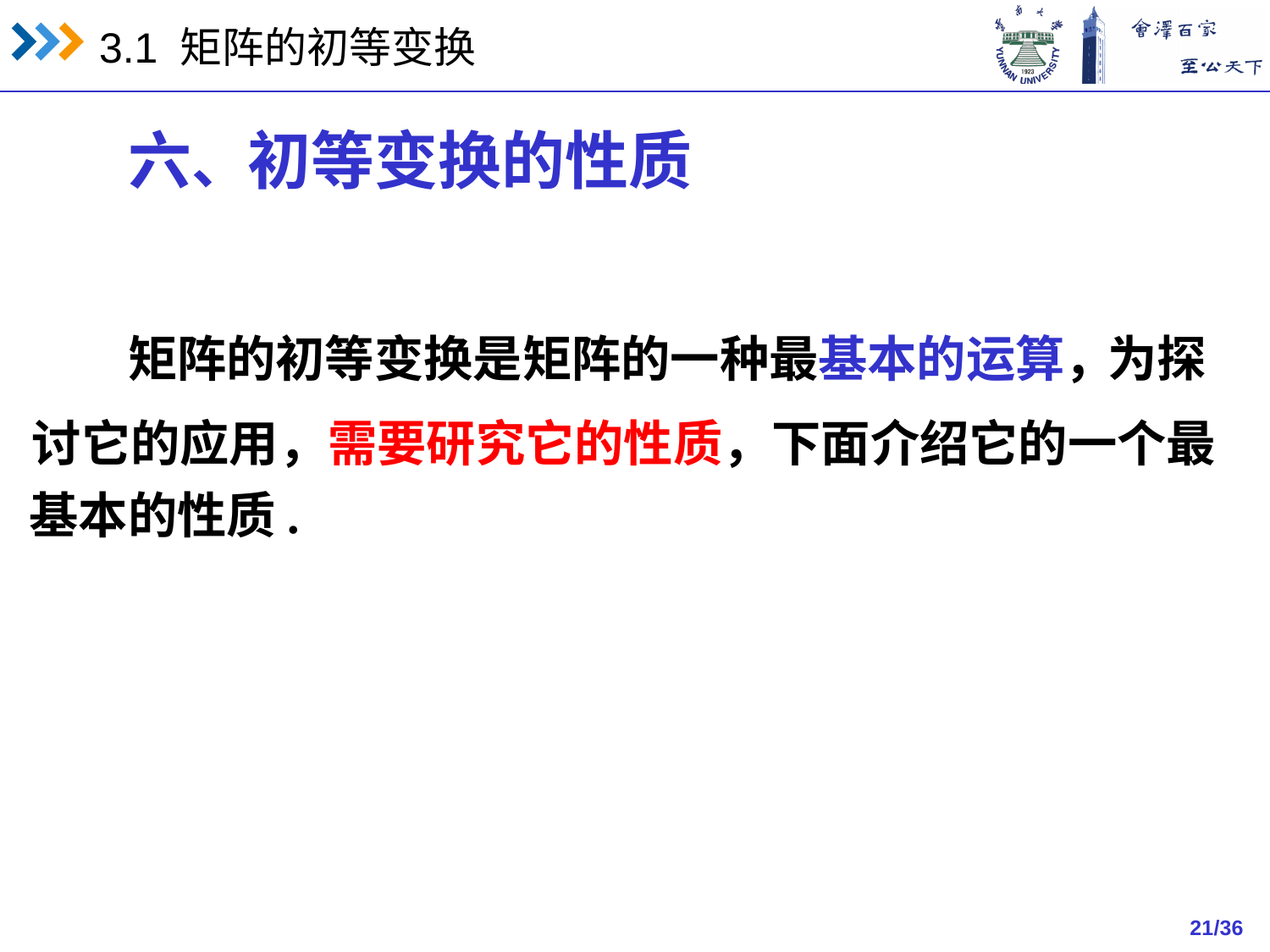

六、初等变换的性质
矩阵的初等变换是矩阵的一种最基本的运算，
为探
讨它的应用，需要研究它的性质，下面介绍它的一个最
基本的性质.